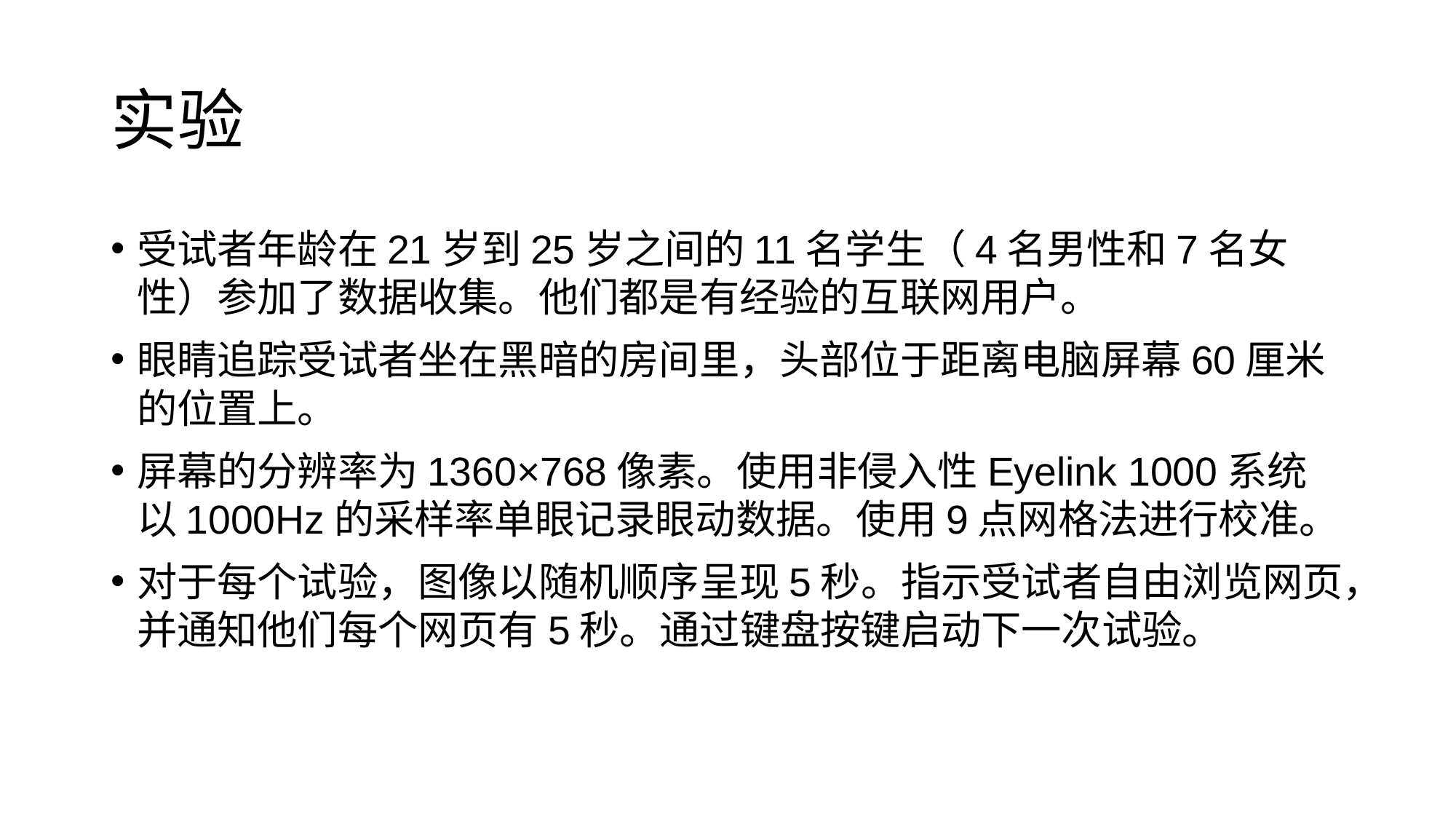

# 实验
受试者年龄在21岁到25岁之间的11名学生（4名男性和7名女性）参加了数据收集。他们都是有经验的互联网用户。
眼睛追踪受试者坐在黑暗的房间里，头部位于距离电脑屏幕60厘米的位置上。
屏幕的分辨率为1360×768像素。使用非侵入性Eyelink 1000系统以1000Hz的采样率单眼记录眼动数据。使用9点网格法进行校准。
对于每个试验，图像以随机顺序呈现5秒。指示受试者自由浏览网页，并通知他们每个网页有5秒。通过键盘按键启动下一次试验。